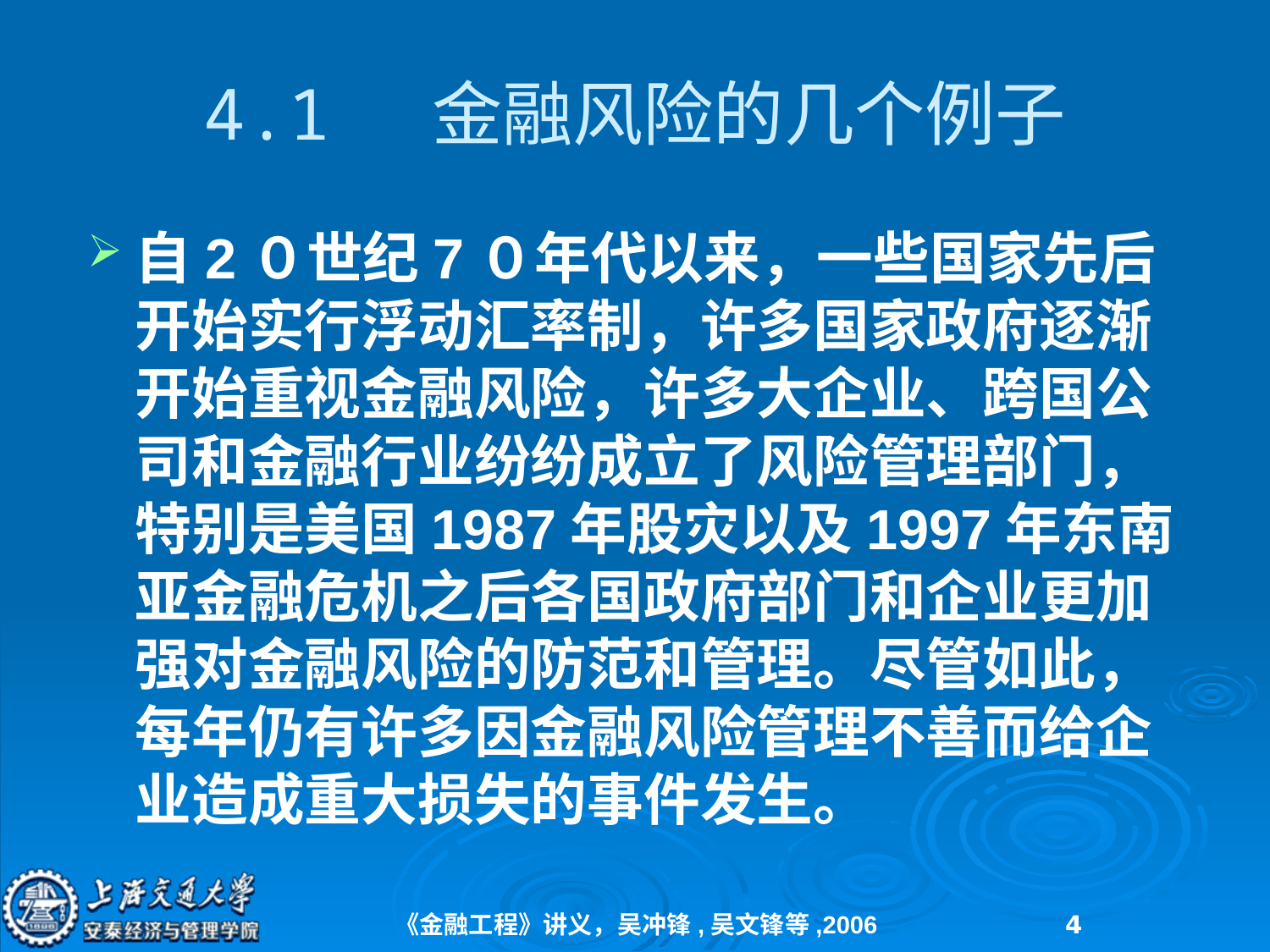

# 4.1  金融风险的几个例子
自2０世纪7０年代以来，一些国家先后开始实行浮动汇率制，许多国家政府逐渐开始重视金融风险，许多大企业、跨国公司和金融行业纷纷成立了风险管理部门，特别是美国1987年股灾以及1997年东南亚金融危机之后各国政府部门和企业更加强对金融风险的防范和管理。尽管如此，每年仍有许多因金融风险管理不善而给企业造成重大损失的事件发生。